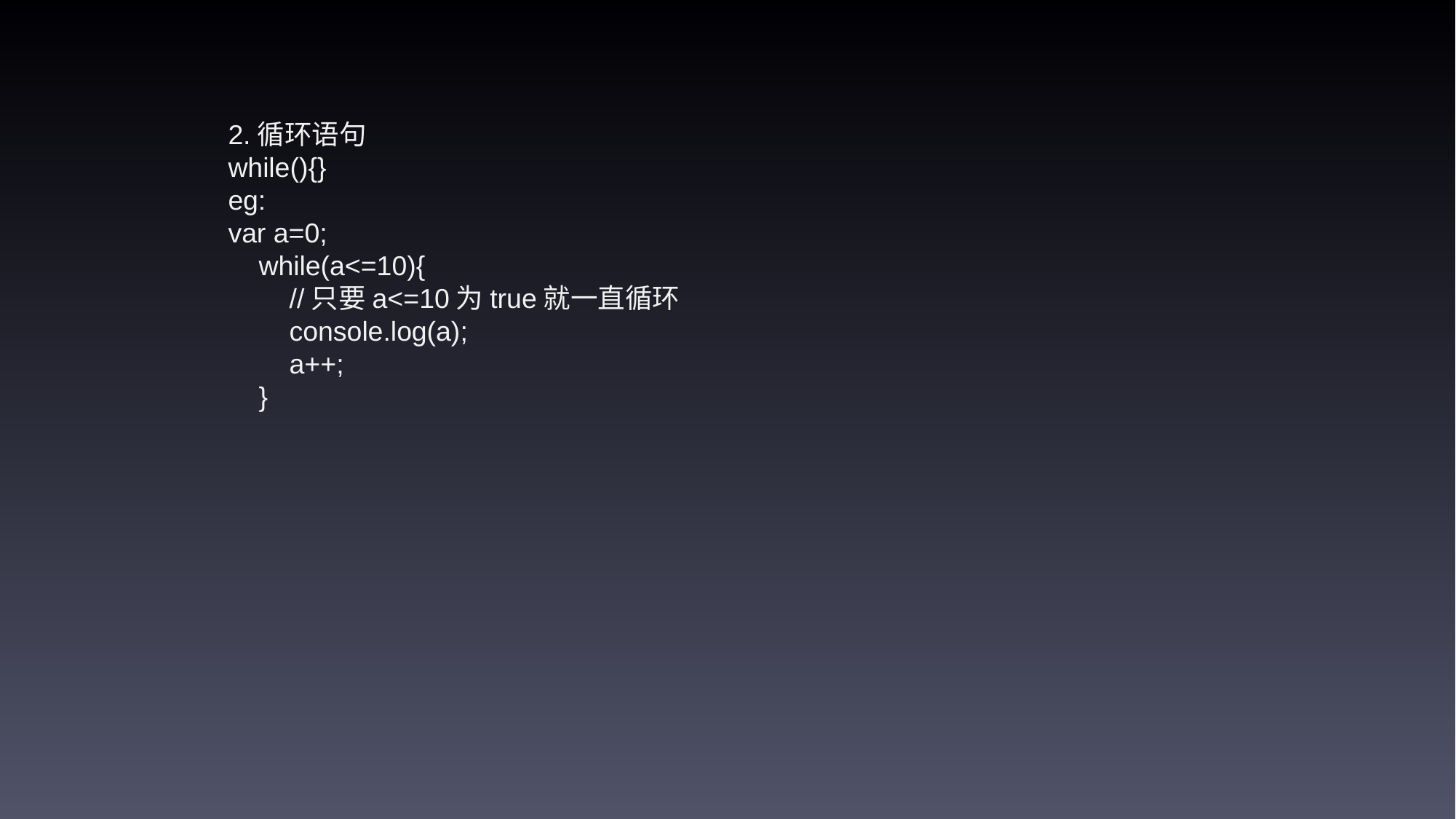

2.循环语句
while(){}
eg:
var a=0;
    while(a<=10){
        //只要a<=10为true就一直循环
        console.log(a);
        a++;
    }